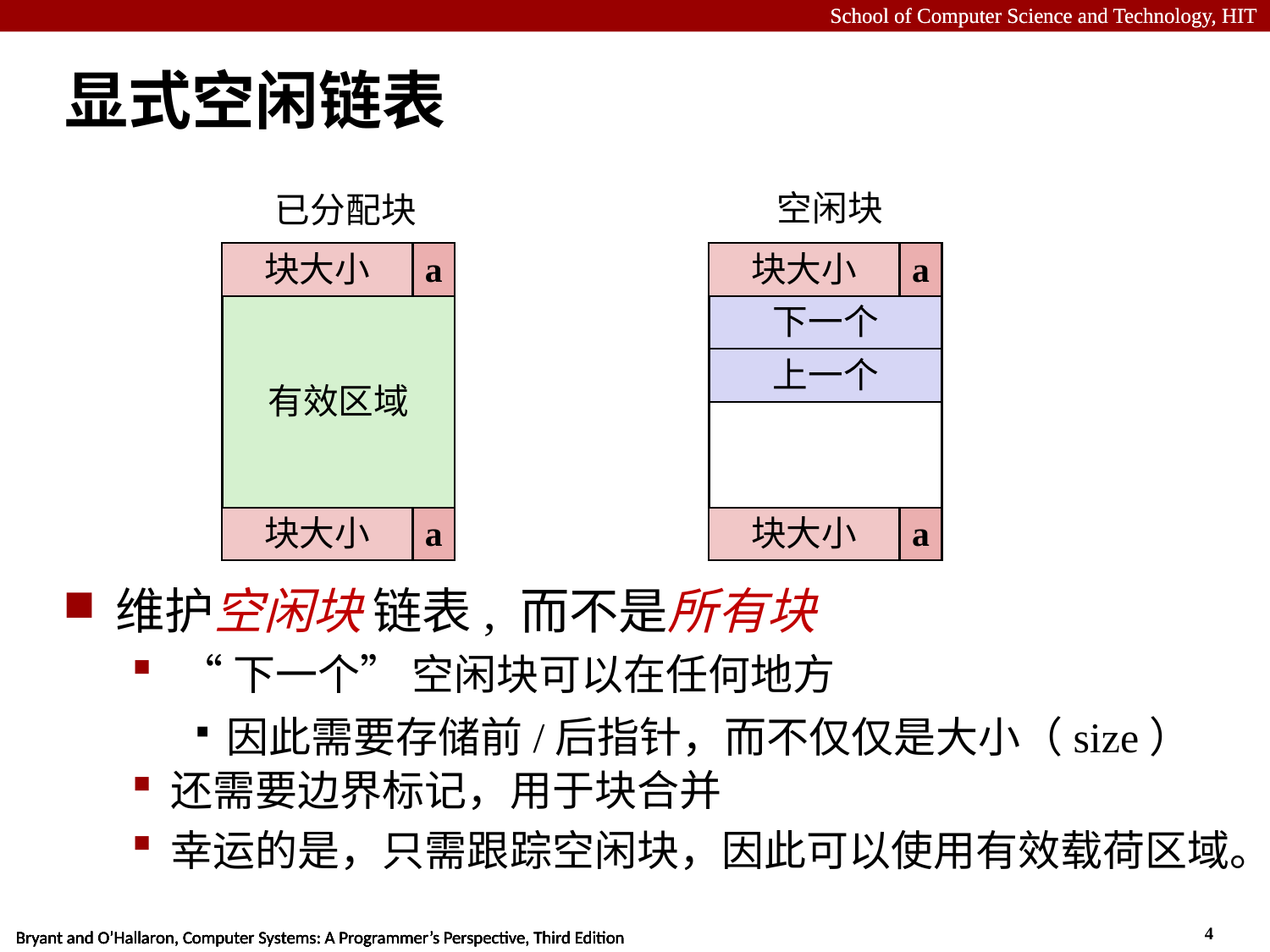

# 显式空闲链表
空闲块
块大小
a
下一个
上一个

块大小
a
已分配块
块大小
a
有效区域
块大小
a
维护空闲块 链表, 而不是所有块
 “下一个” 空闲块可以在任何地方
因此需要存储前/后指针，而不仅仅是大小（size）
还需要边界标记，用于块合并
幸运的是，只需跟踪空闲块，因此可以使用有效载荷区域。